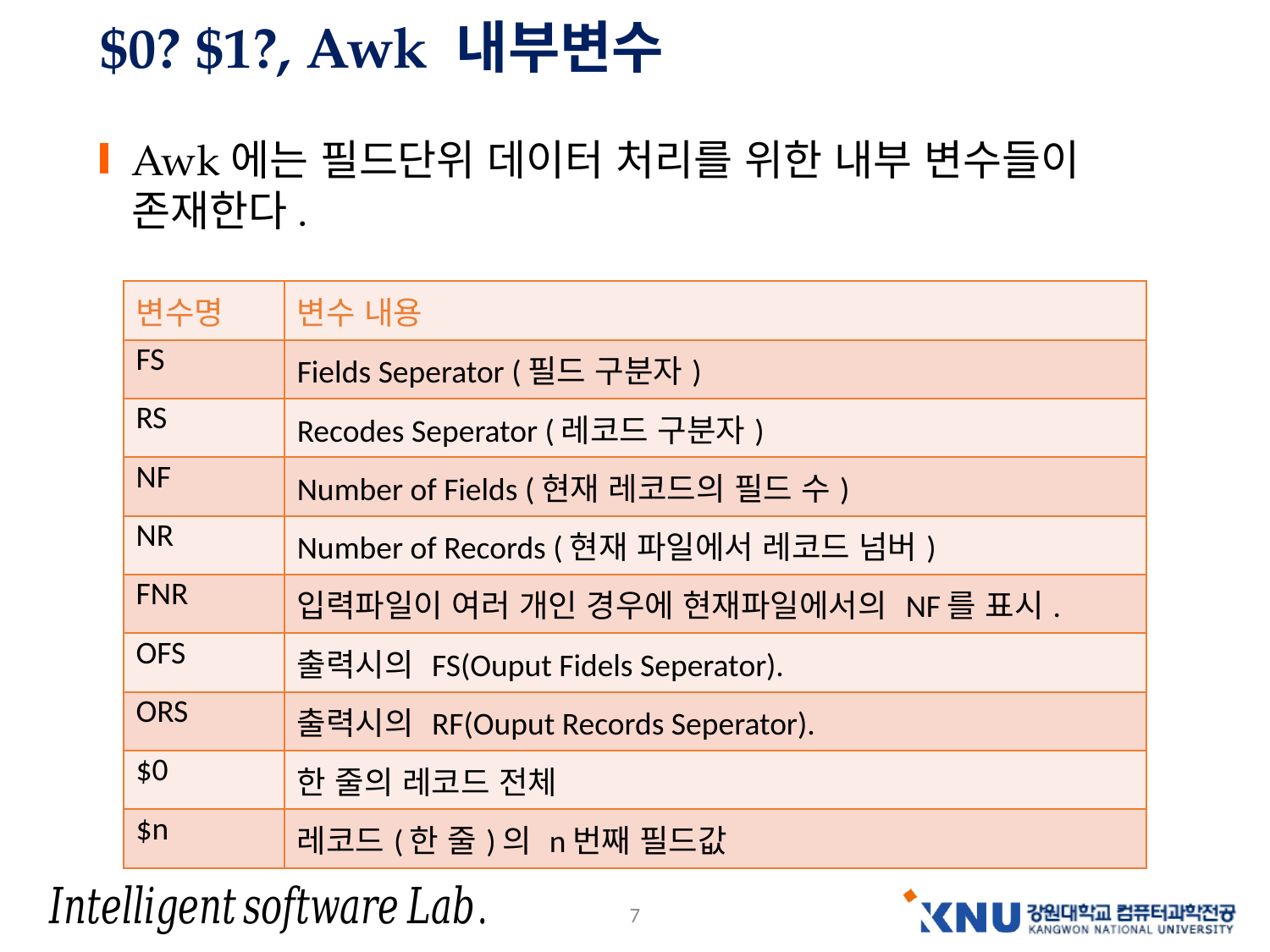

# $0? $1?, Awk 내부변수
Awk에는 필드단위 데이터 처리를 위한 내부 변수들이 존재한다.
| 변수명 | 변수 내용 |
| --- | --- |
| FS | Fields Seperator (필드 구분자) |
| RS | Recodes Seperator (레코드 구분자) |
| NF | Number of Fields (현재 레코드의 필드 수) |
| NR | Number of Records (현재 파일에서 레코드 넘버) |
| FNR | 입력파일이 여러 개인 경우에 현재파일에서의 NF를 표시. |
| OFS | 출력시의 FS(Ouput Fidels Seperator). |
| ORS | 출력시의 RF(Ouput Records Seperator). |
| $0 | 한 줄의 레코드 전체 |
| $n | 레코드(한 줄)의 n번째 필드값 |